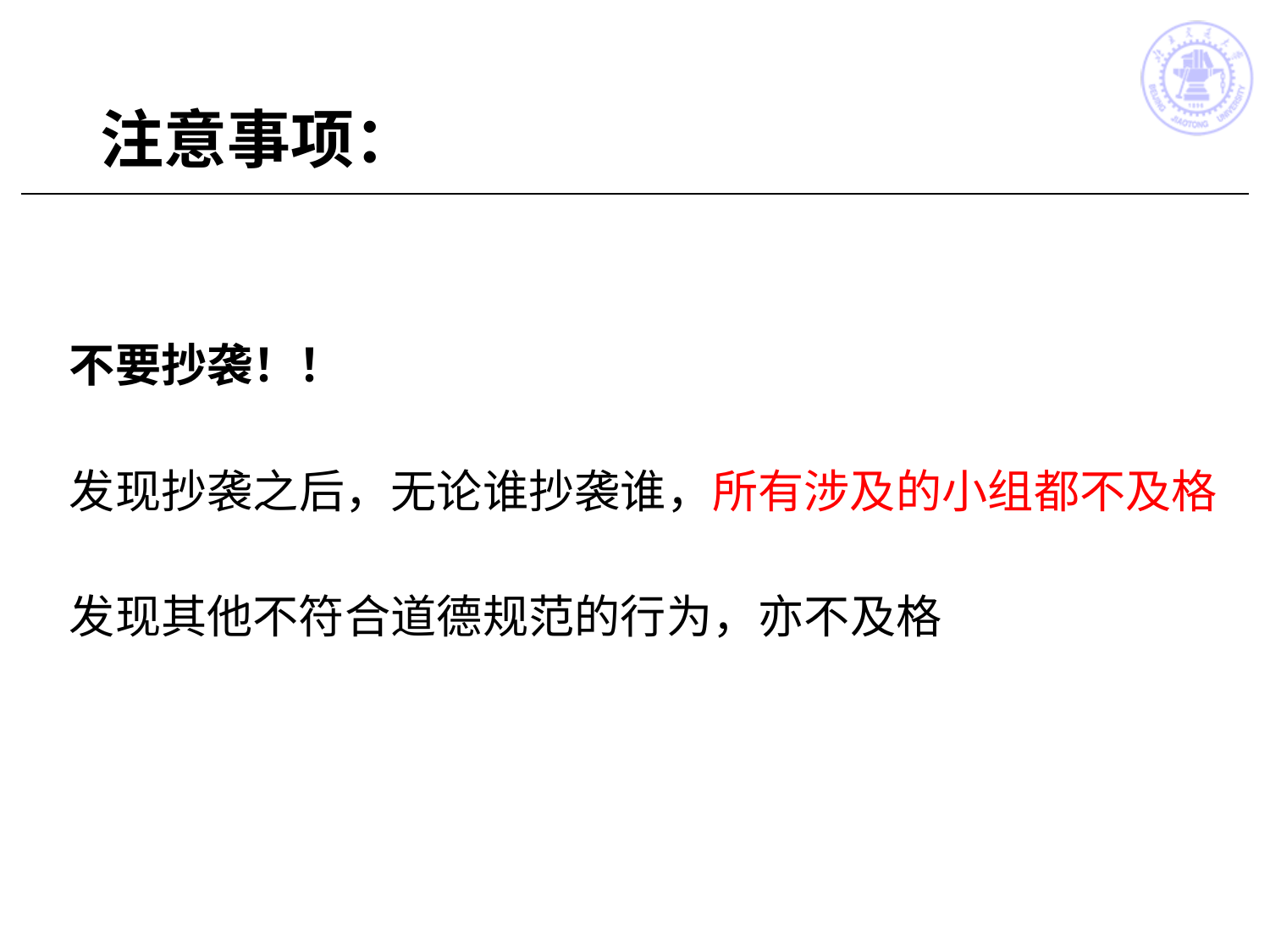

# 注意事项：
不要抄袭！！

发现抄袭之后，无论谁抄袭谁，所有涉及的小组都不及格

发现其他不符合道德规范的行为，亦不及格